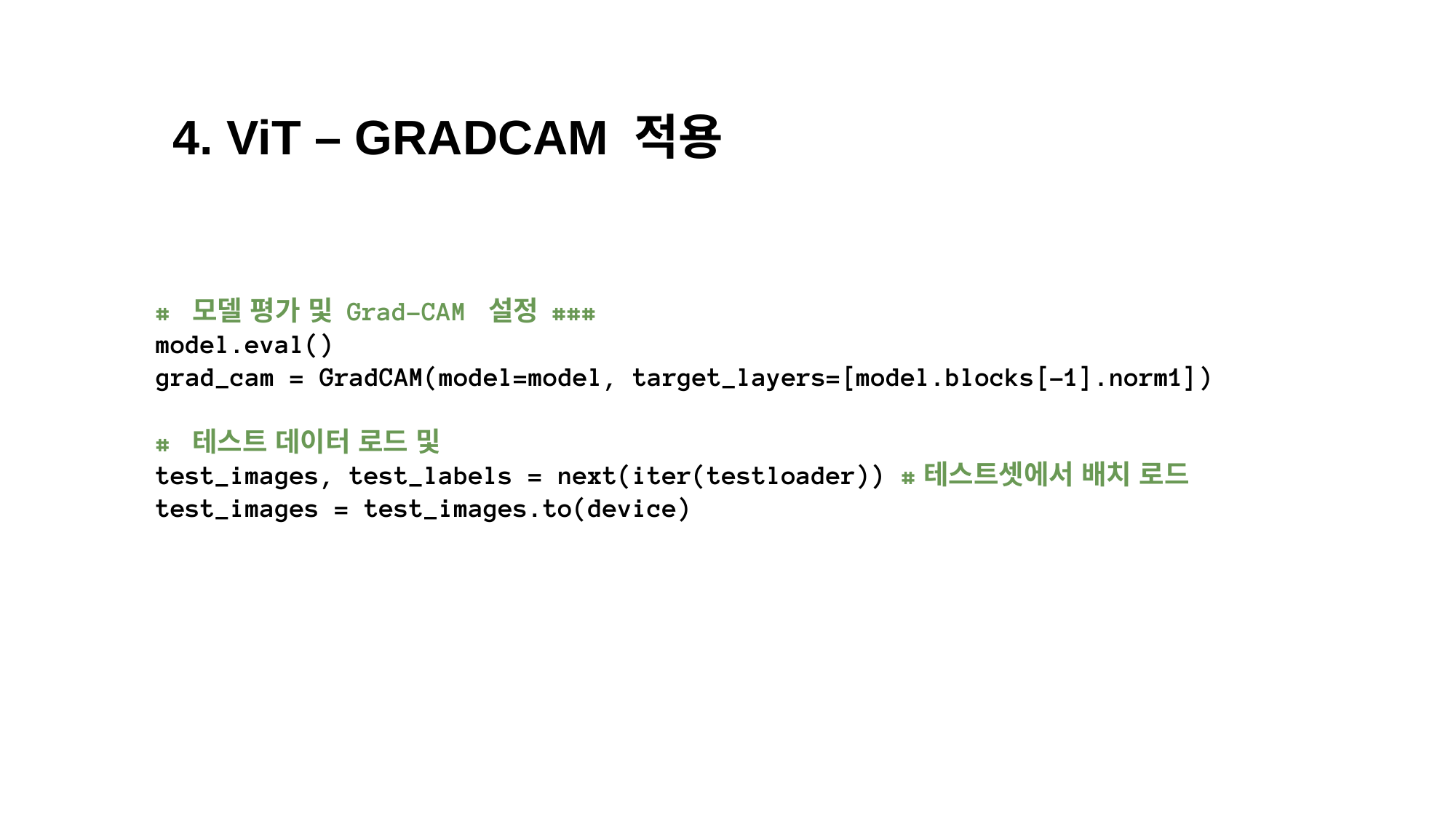

4. ViT – GRADCAM 적용
    # 모델 평가 및 Grad-CAM 설정 ###
    model.eval()
    grad_cam = GradCAM(model=model, target_layers=[model.blocks[-1].norm1])
    # 테스트 데이터 로드 및
    test_images, test_labels = next(iter(testloader)) #테스트셋에서 배치 로드
    test_images = test_images.to(device)